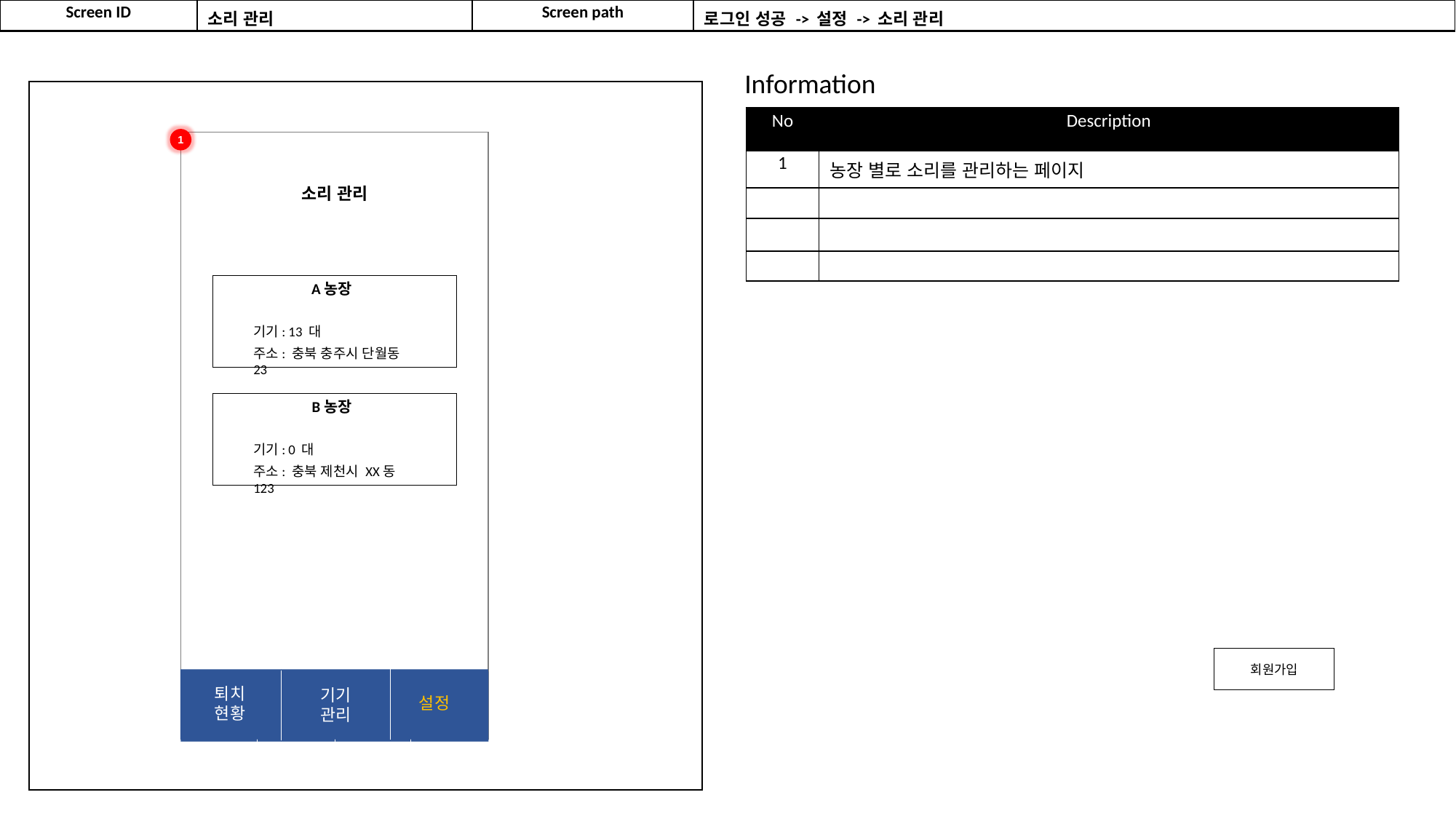

| Screen ID | 소리 관리 | Screen path | 로그인 성공 -> 설정 -> 소리 관리 |
| --- | --- | --- | --- |
Information

| No | Description |
| --- | --- |
| 1 | 농장 별로 소리를 관리하는 페이지 |
|  |  |
|  |  |
|  |  |
1

소리 관리
퇴치 조류
A농장

기기: 13 대
주소: 충북 충주시 단월동 23
B농장

기기: 0 대
주소: 충북 제천시 XX동 123
회원가입

퇴치현황
기기관리
설정

퇴치현황
기기관리
퇴치
통계
설정